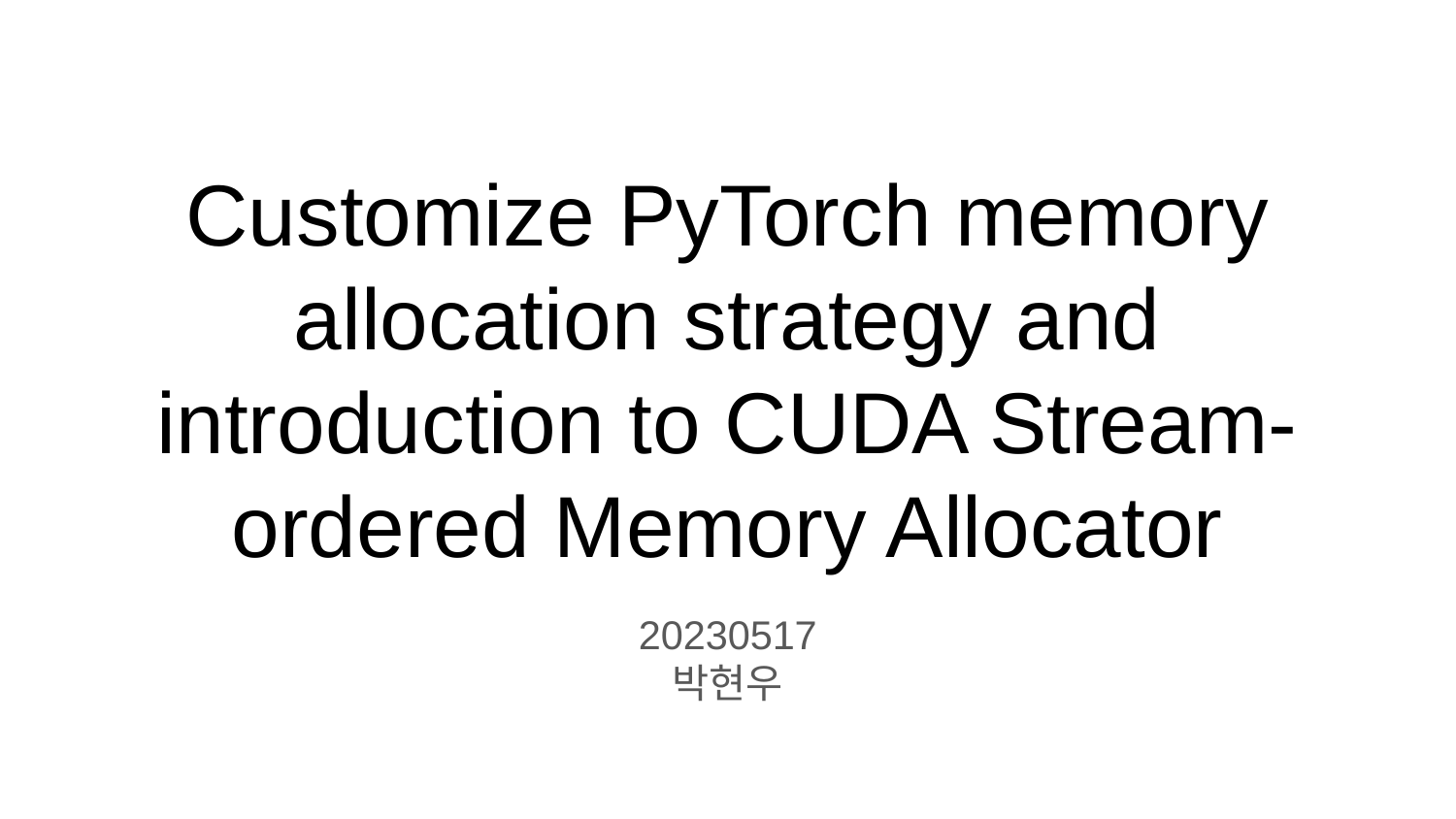

# Customize PyTorch memory allocation strategy and introduction to CUDA Stream-ordered Memory Allocator
20230517
박현우